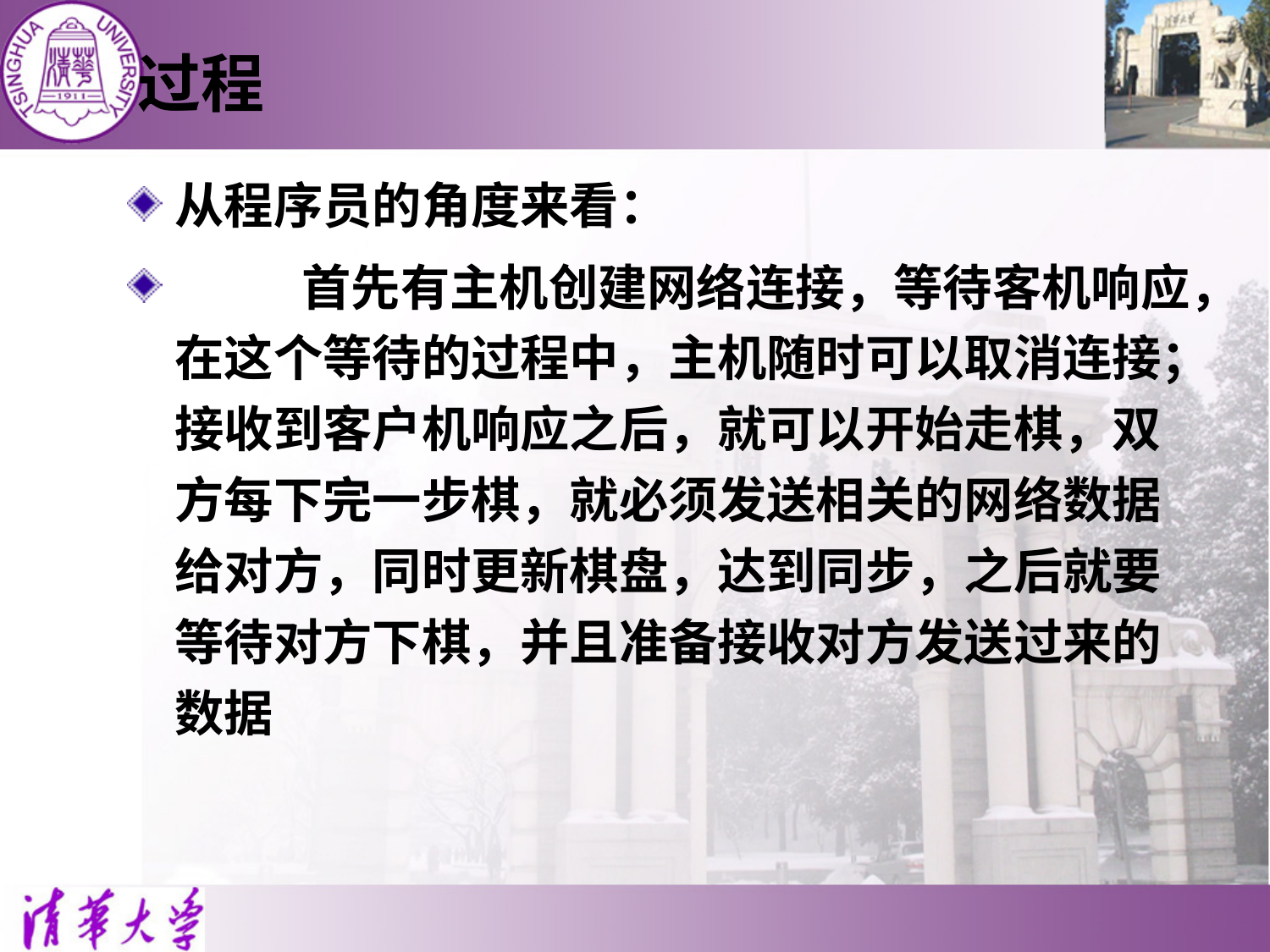

# 过程
从程序员的角度来看：
	首先有主机创建网络连接，等待客机响应，在这个等待的过程中，主机随时可以取消连接；接收到客户机响应之后，就可以开始走棋，双方每下完一步棋，就必须发送相关的网络数据给对方，同时更新棋盘，达到同步，之后就要等待对方下棋，并且准备接收对方发送过来的数据